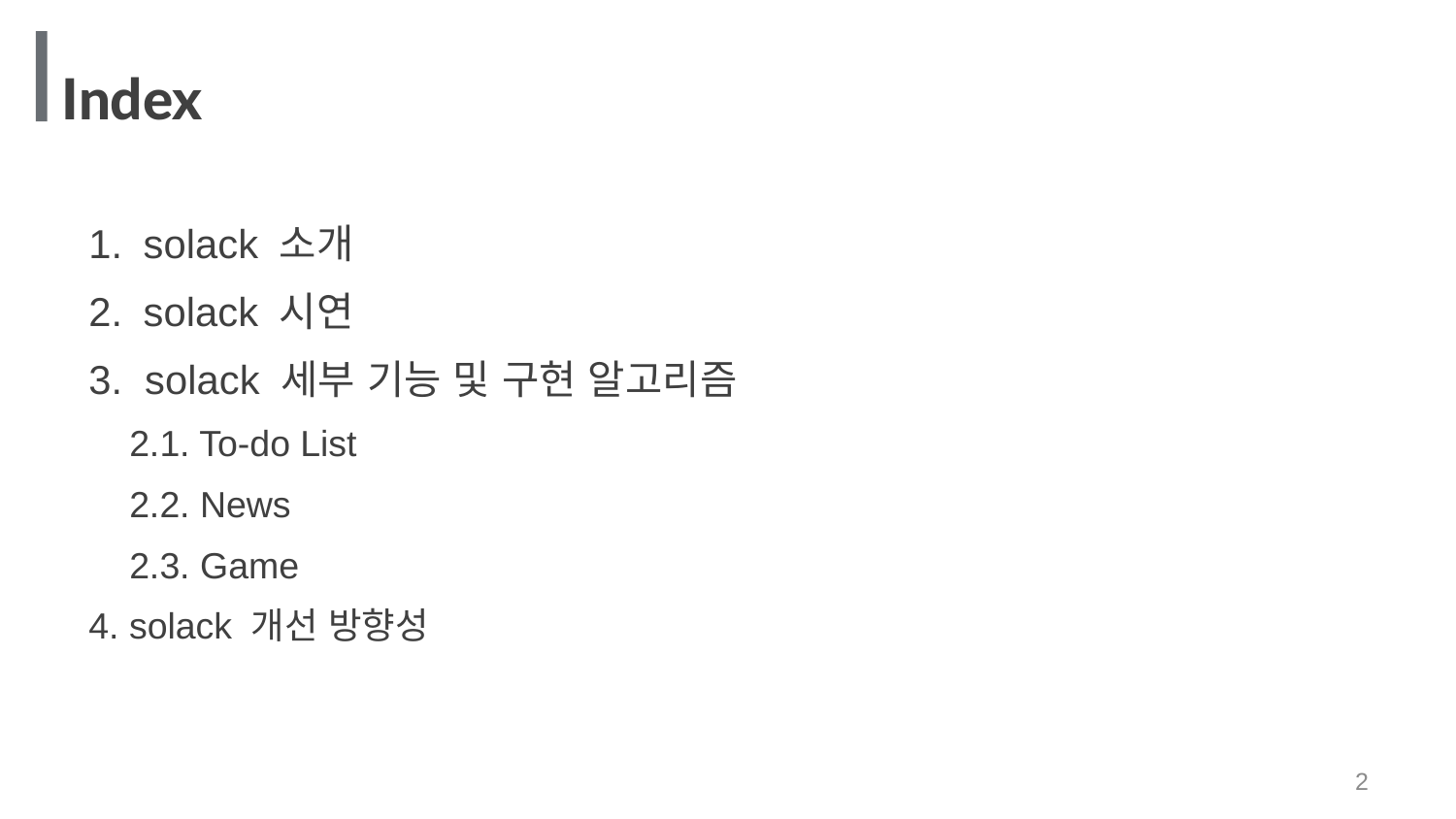

Index

solack 소개
solack 시연
3.  solack 세부 기능 및 구현 알고리즘
    2.1. To-do List
    2.2. News
    2.3. Game
4. solack 개선 방향성
2